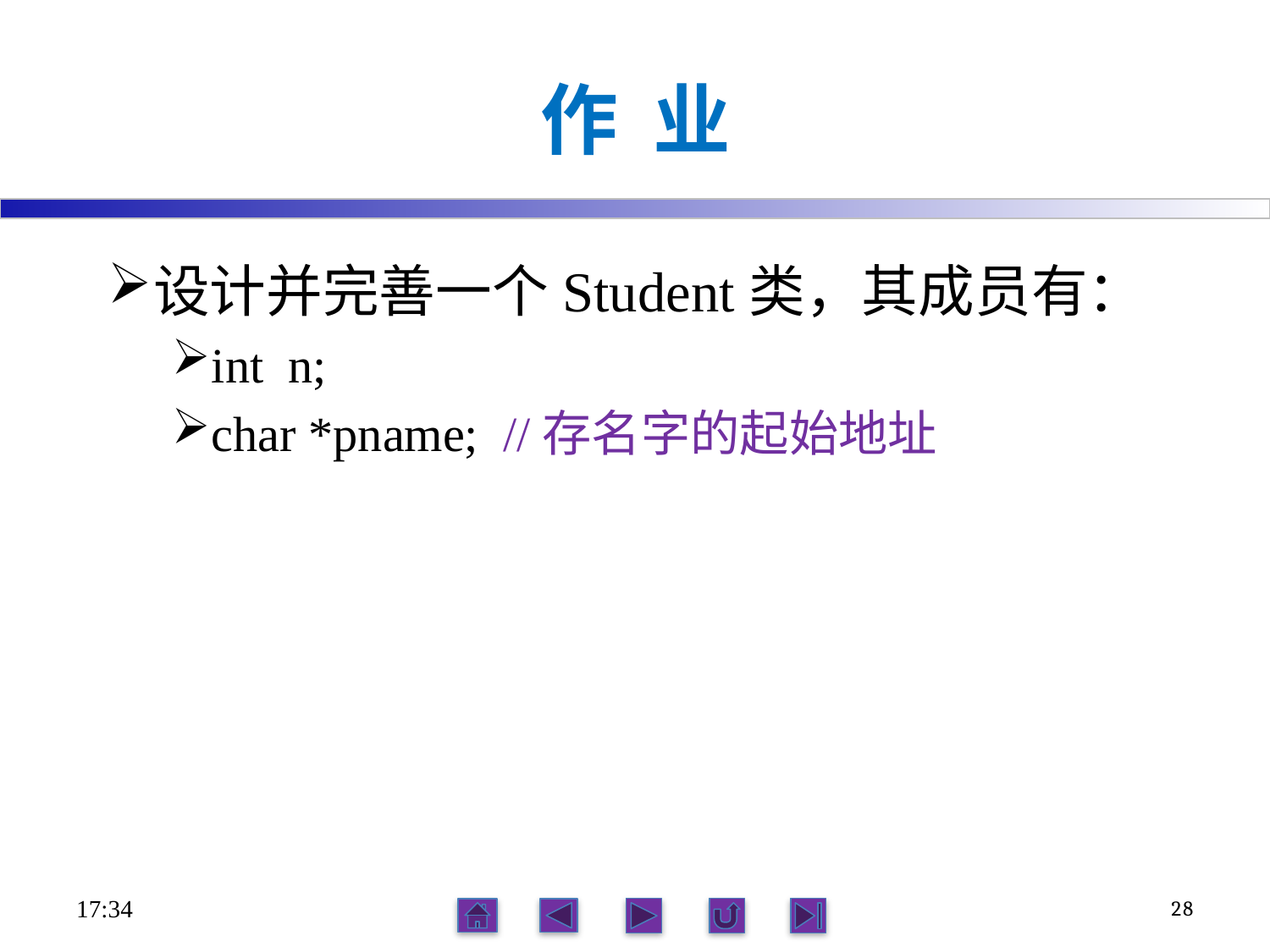

# 作  业
设计并完善一个Student类，其成员有：
int  n;
char *pname;  //存名字的起始地址

17:34
28